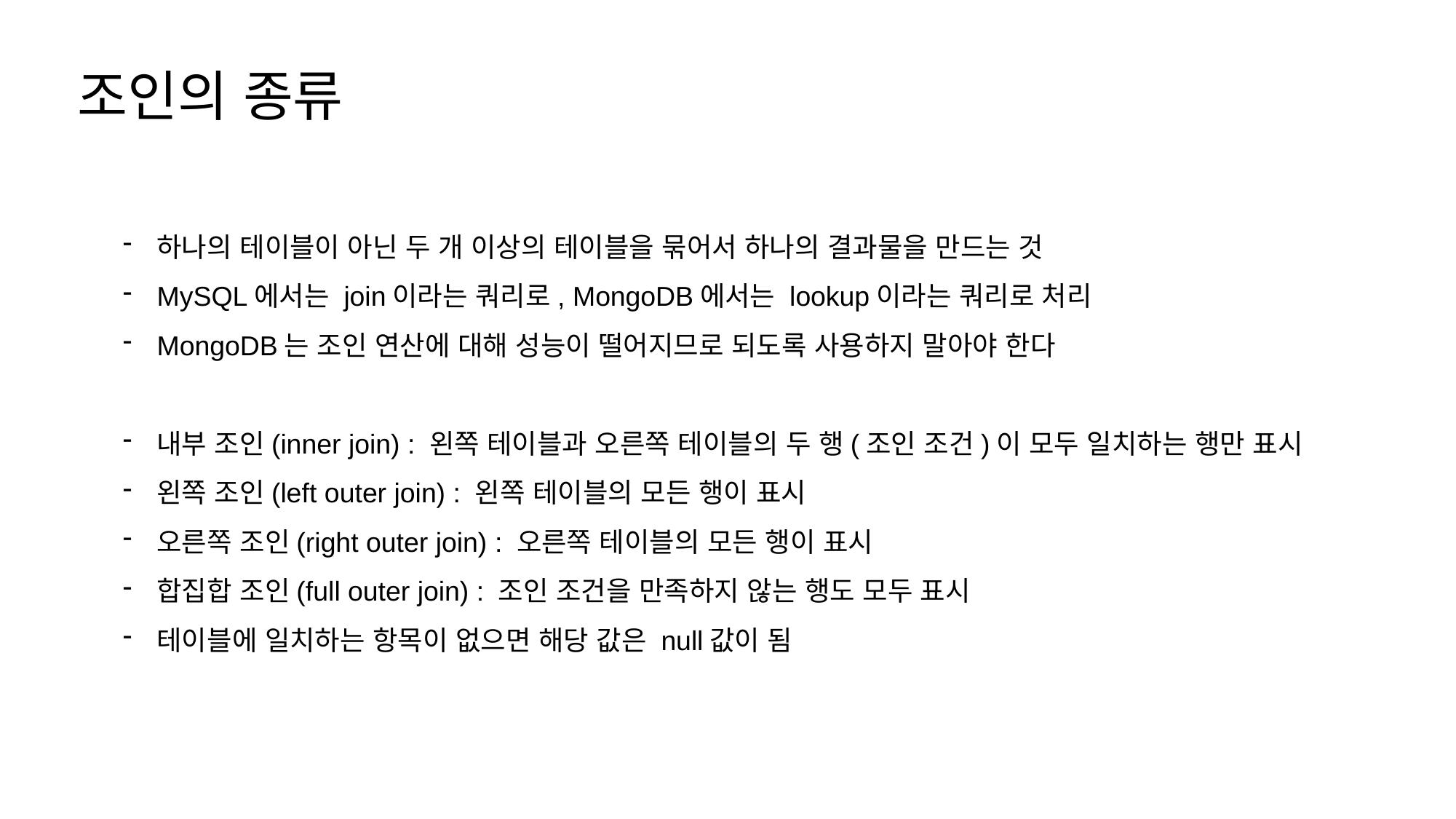

조인의 종류
하나의 테이블이 아닌 두 개 이상의 테이블을 묶어서 하나의 결과물을 만드는 것
MySQL에서는 join이라는 쿼리로, MongoDB에서는 lookup이라는 쿼리로 처리
MongoDB는 조인 연산에 대해 성능이 떨어지므로 되도록 사용하지 말아야 한다

내부 조인(inner join) : 왼쪽 테이블과 오른쪽 테이블의 두 행(조인 조건)이 모두 일치하는 행만 표시
왼쪽 조인(left outer join) : 왼쪽 테이블의 모든 행이 표시
오른쪽 조인(right outer join) : 오른쪽 테이블의 모든 행이 표시
합집합 조인(full outer join) : 조인 조건을 만족하지 않는 행도 모두 표시
테이블에 일치하는 항목이 없으면 해당 값은 null값이 됨